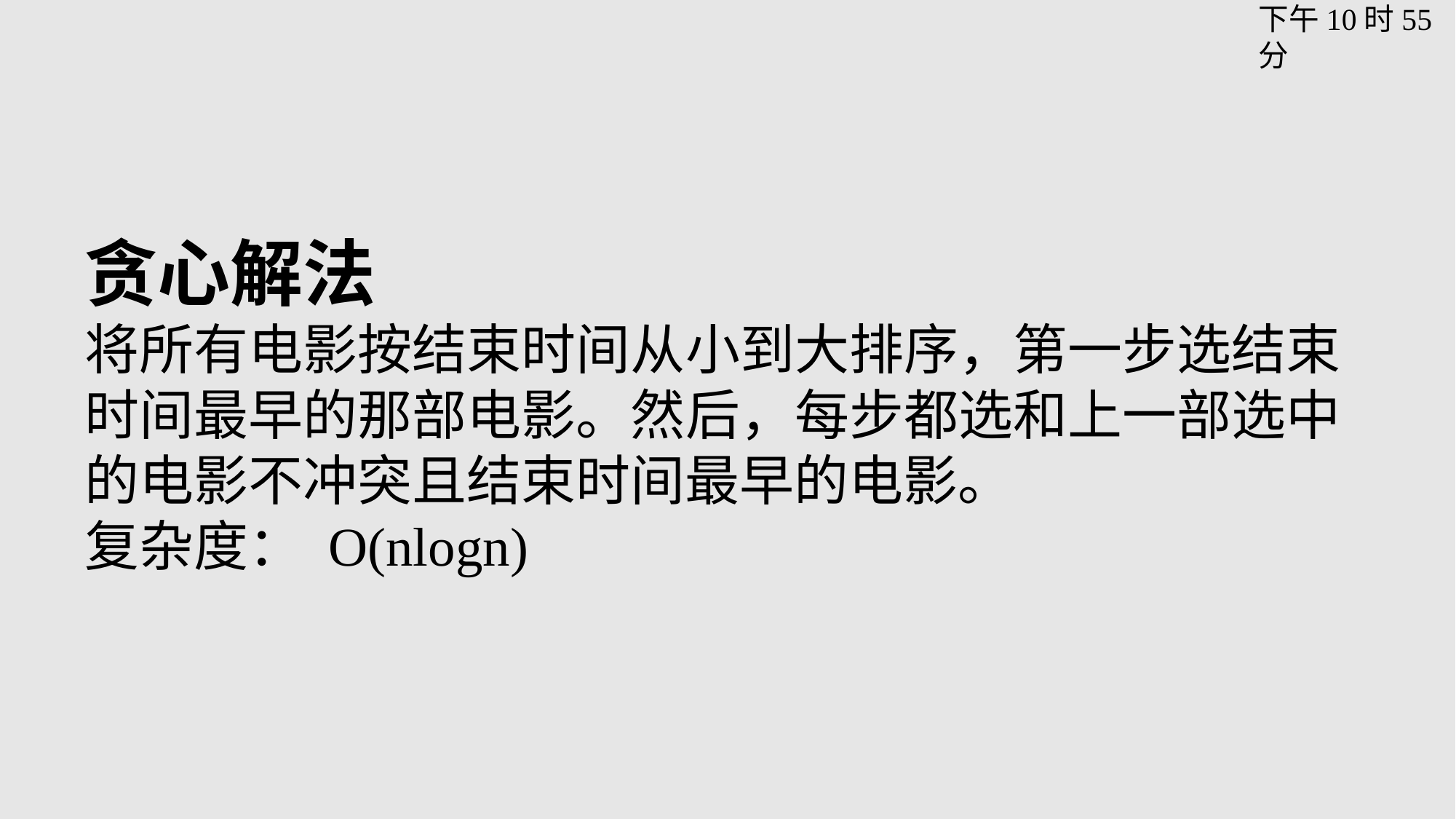

贪心解法
将所有电影按结束时间从小到大排序，第一步选结束时间最早的那部电影。然后，每步都选和上一部选中的电影不冲突且结束时间最早的电影。
复杂度： O(nlogn)